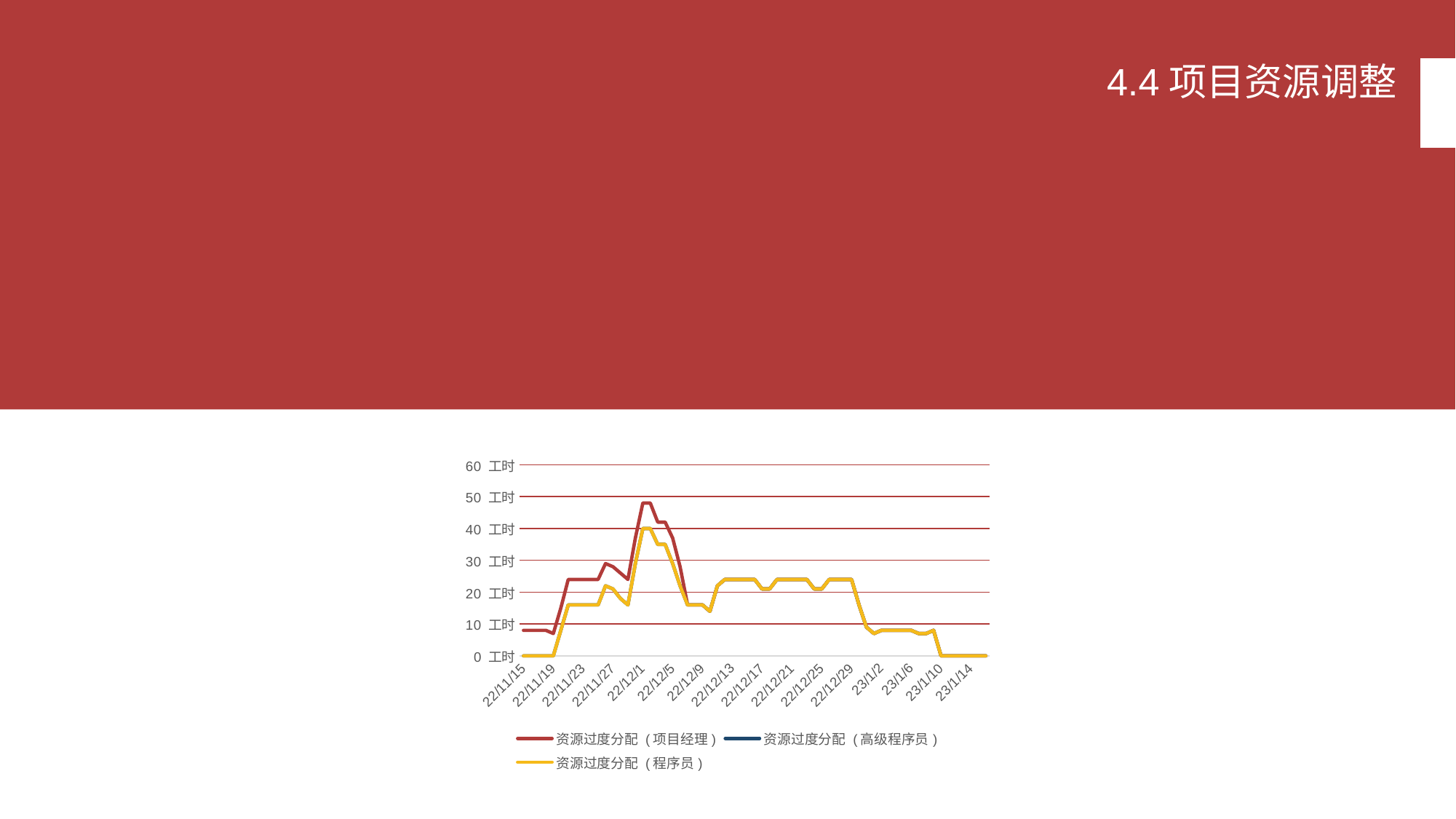

4.4项目资源调整

### Chart

| Category | 资源过度分配 (项目经理) | 资源过度分配 (高级程序员) | 资源过度分配 (程序员) |
|---|---|---|---|
| 22/11/15 | 8.0 | 0.0 | 0.0 |
| 22/11/16 | 8.0 | 0.0 | 0.0 |
| 22/11/17 | 8.0 | 0.0 | 0.0 |
| 22/11/18 | 8.0 | 0.0 | 0.0 |
| 22/11/19 | 7.0 | 0.0 | 0.0 |
| 22/11/20 | 15.0 | 8.0 | 8.0 |
| 22/11/21 | 24.0 | 16.0 | 16.0 |
| 22/11/22 | 24.0 | 16.0 | 16.0 |
| 22/11/23 | 24.0 | 16.0 | 16.0 |
| 22/11/24 | 24.0 | 16.0 | 16.0 |
| 22/11/25 | 24.0 | 16.0 | 16.0 |
| 22/11/26 | 29.0 | 22.0 | 22.0 |
| 22/11/27 | 28.0 | 21.0 | 21.0 |
| 22/11/28 | 26.0 | 18.0 | 18.0 |
| 22/11/29 | 24.0 | 16.0 | 16.0 |
| 22/11/30 | 37.0 | 29.0 | 29.0 |
| 22/12/1 | 48.0 | 40.0 | 40.0 |
| 22/12/2 | 48.0 | 40.0 | 40.0 |
| 22/12/3 | 42.0 | 35.0 | 35.0 |
| 22/12/4 | 42.0 | 35.0 | 35.0 |
| 22/12/5 | 37.0 | 29.0 | 29.0 |
| 22/12/6 | 28.0 | 22.0 | 22.0 |
| 22/12/7 | 16.0 | 16.0 | 16.0 |
| 22/12/8 | 16.0 | 16.0 | 16.0 |
| 22/12/9 | 16.0 | 16.0 | 16.0 |
| 22/12/10 | 14.0 | 14.0 | 14.0 |
| 22/12/11 | 22.0 | 22.0 | 22.0 |
| 22/12/12 | 24.0 | 24.0 | 24.0 |
| 22/12/13 | 24.0 | 24.0 | 24.0 |
| 22/12/14 | 24.0 | 24.0 | 24.0 |
| 22/12/15 | 24.0 | 24.0 | 24.0 |
| 22/12/16 | 24.0 | 24.0 | 24.0 |
| 22/12/17 | 21.0 | 21.0 | 21.0 |
| 22/12/18 | 21.0 | 21.0 | 21.0 |
| 22/12/19 | 24.0 | 24.0 | 24.0 |
| 22/12/20 | 24.0 | 24.0 | 24.0 |
| 22/12/21 | 24.0 | 24.0 | 24.0 |
| 22/12/22 | 24.0 | 24.0 | 24.0 |
| 22/12/23 | 24.0 | 24.0 | 24.0 |
| 22/12/24 | 21.0 | 21.0 | 21.0 |
| 22/12/25 | 21.0 | 21.0 | 21.0 |
| 22/12/26 | 24.0 | 24.0 | 24.0 |
| 22/12/27 | 24.0 | 24.0 | 24.0 |
| 22/12/28 | 24.0 | 24.0 | 24.0 |
| 22/12/29 | 24.0 | 24.0 | 24.0 |
| 22/12/30 | 16.0 | 16.0 | 16.0 |
| 22/12/31 | 9.0 | 9.0 | 9.0 |
| 23/1/1 | 7.0 | 7.0 | 7.0 |
| 23/1/2 | 8.0 | 8.0 | 8.0 |
| 23/1/3 | 8.0 | 8.0 | 8.0 |
| 23/1/4 | 8.0 | 8.0 | 8.0 |
| 23/1/5 | 8.0 | 8.0 | 8.0 |
| 23/1/6 | 8.0 | 8.0 | 8.0 |
| 23/1/7 | 7.0 | 7.0 | 7.0 |
| 23/1/8 | 7.0 | 7.0 | 7.0 |
| 23/1/9 | 8.0 | 8.0 | 8.0 |
| 23/1/10 | 0.0 | 0.0 | 0.0 |
| 23/1/11 | 0.0 | 0.0 | 0.0 |
| 23/1/12 | 0.0 | 0.0 | 0.0 |
| 23/1/13 | 0.0 | 0.0 | 0.0 |
| 23/1/14 | 0.0 | 0.0 | 0.0 |
| 23/1/15 | 0.0 | 0.0 | 0.0 |
| 23/1/16 | 0.0 | 0.0 | 0.0 |